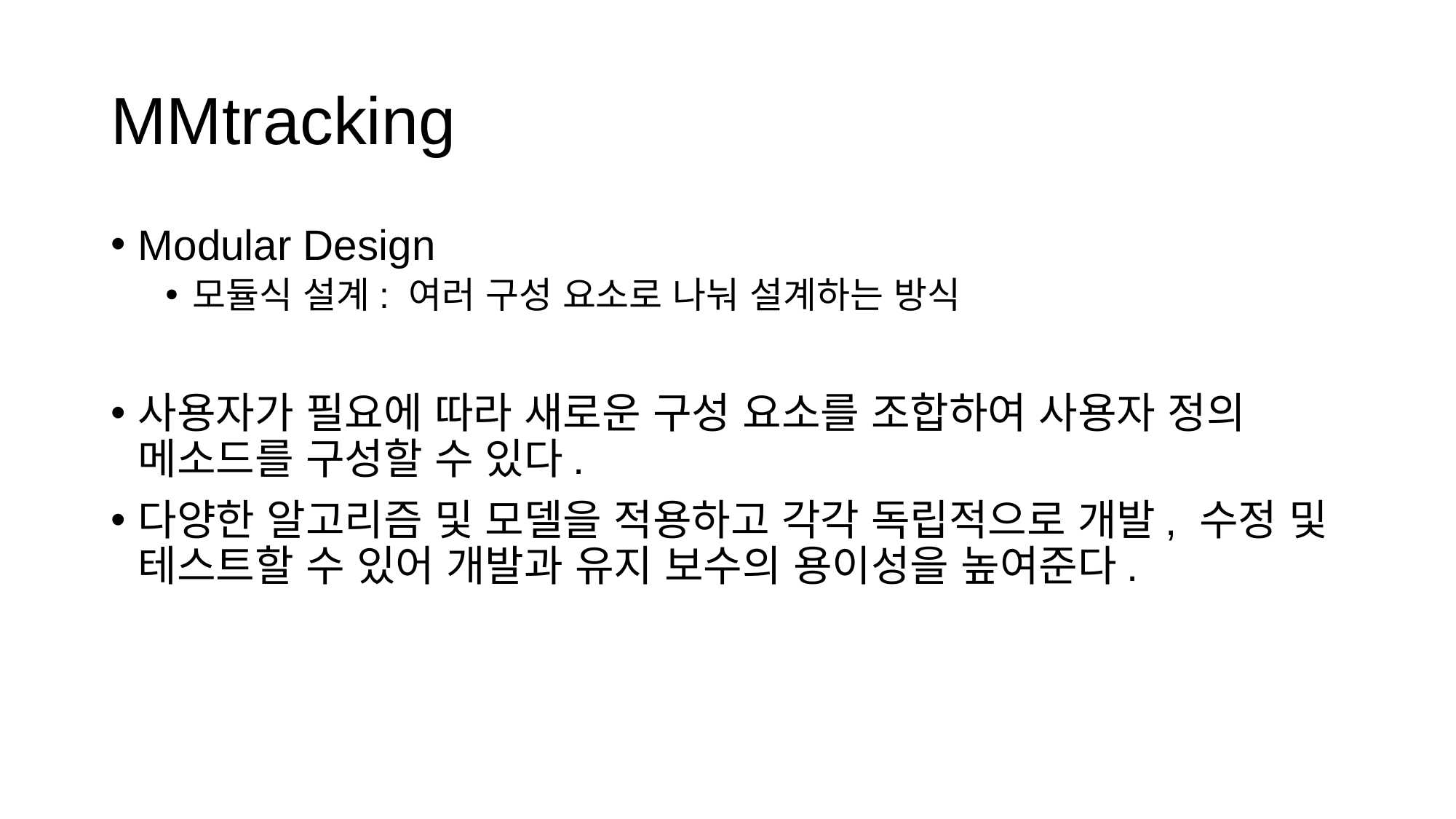

# MMtracking
Modular Design
모듈식 설계: 여러 구성 요소로 나눠 설계하는 방식

사용자가 필요에 따라 새로운 구성 요소를 조합하여 사용자 정의 메소드를 구성할 수 있다.
다양한 알고리즘 및 모델을 적용하고 각각 독립적으로 개발, 수정 및 테스트할 수 있어 개발과 유지 보수의 용이성을 높여준다.